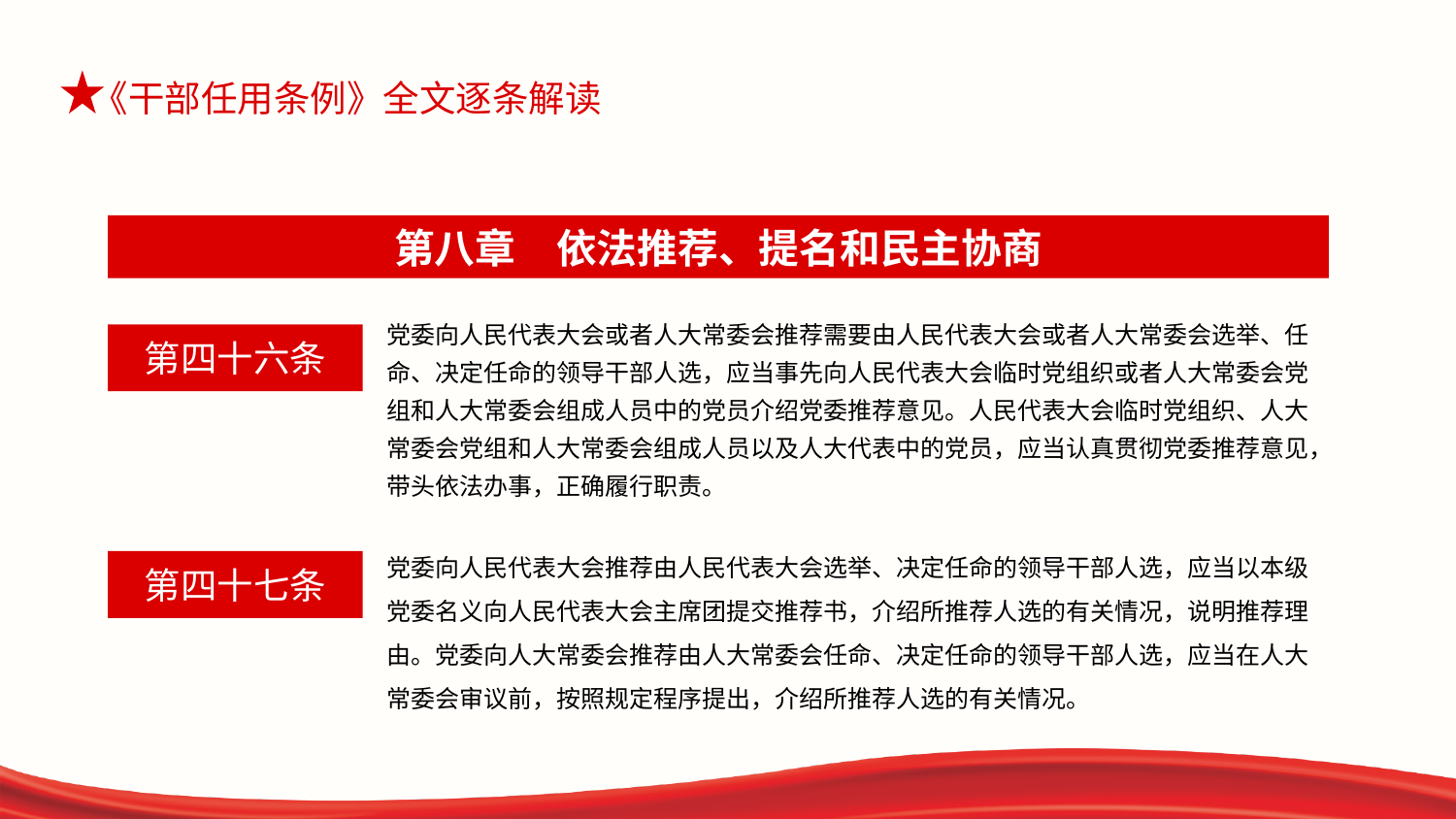

第八章　依法推荐、提名和民主协商
党委向人民代表大会或者人大常委会推荐需要由人民代表大会或者人大常委会选举、任命、决定任命的领导干部人选，应当事先向人民代表大会临时党组织或者人大常委会党组和人大常委会组成人员中的党员介绍党委推荐意见。人民代表大会临时党组织、人大常委会党组和人大常委会组成人员以及人大代表中的党员，应当认真贯彻党委推荐意见，带头依法办事，正确履行职责。
第四十六条
党委向人民代表大会推荐由人民代表大会选举、决定任命的领导干部人选，应当以本级党委名义向人民代表大会主席团提交推荐书，介绍所推荐人选的有关情况，说明推荐理由。党委向人大常委会推荐由人大常委会任命、决定任命的领导干部人选，应当在人大常委会审议前，按照规定程序提出，介绍所推荐人选的有关情况。

第四十七条